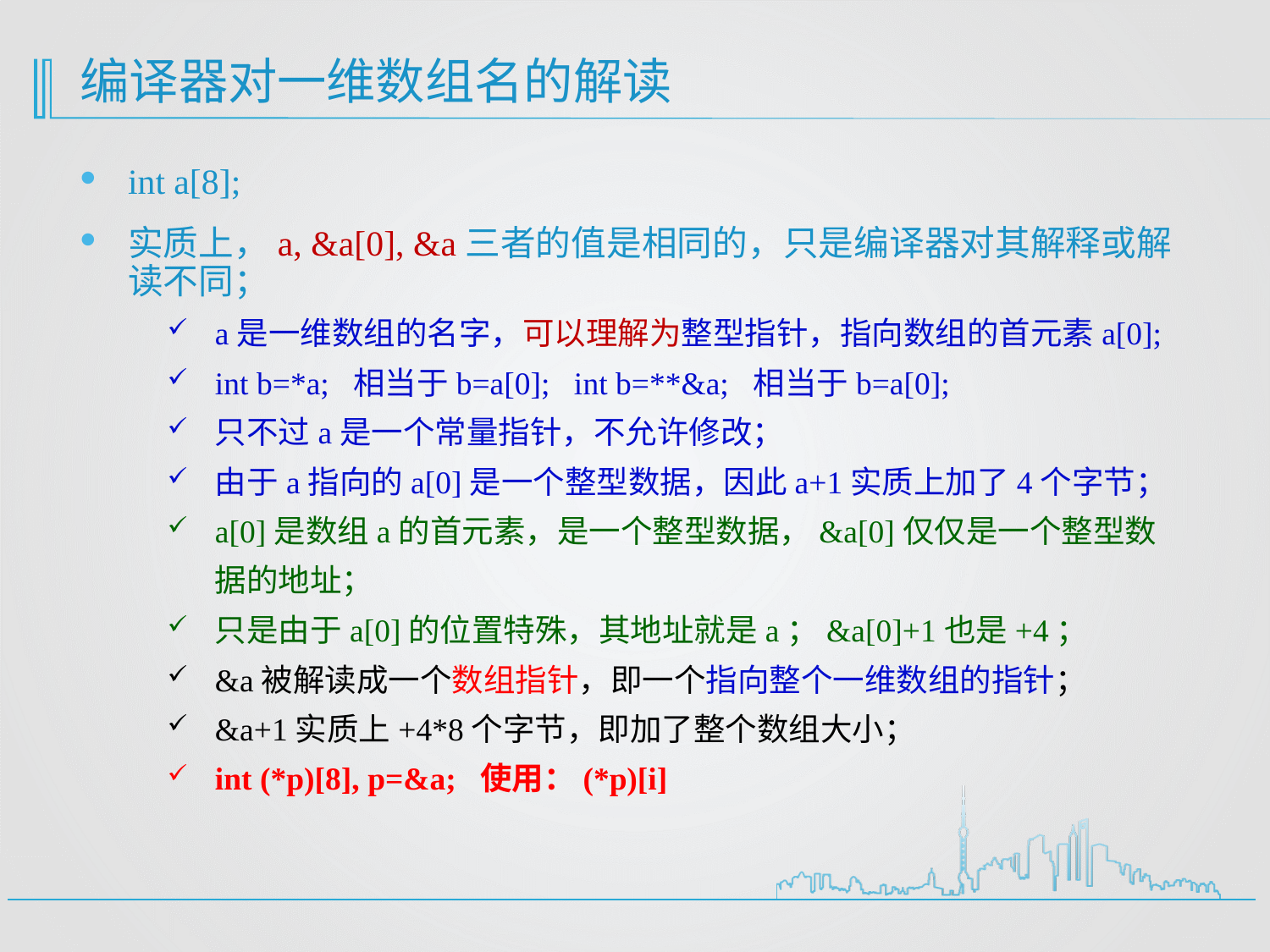

# 编译器对一维数组名的解读
int a[8];
实质上，a, &a[0], &a三者的值是相同的，只是编译器对其解释或解读不同；
a是一维数组的名字，可以理解为整型指针，指向数组的首元素a[0];
int b=*a;  相当于b=a[0];   int b=**&a;  相当于b=a[0];
只不过a是一个常量指针，不允许修改；
由于a指向的a[0]是一个整型数据，因此a+1实质上加了4个字节；
a[0]是数组a的首元素，是一个整型数据，&a[0]仅仅是一个整型数据的地址；
只是由于a[0]的位置特殊，其地址就是a；&a[0]+1也是+4；
&a被解读成一个数组指针，即一个指向整个一维数组的指针；
&a+1实质上+4*8个字节，即加了整个数组大小；
int (*p)[8], p=&a;  使用：(*p)[i]